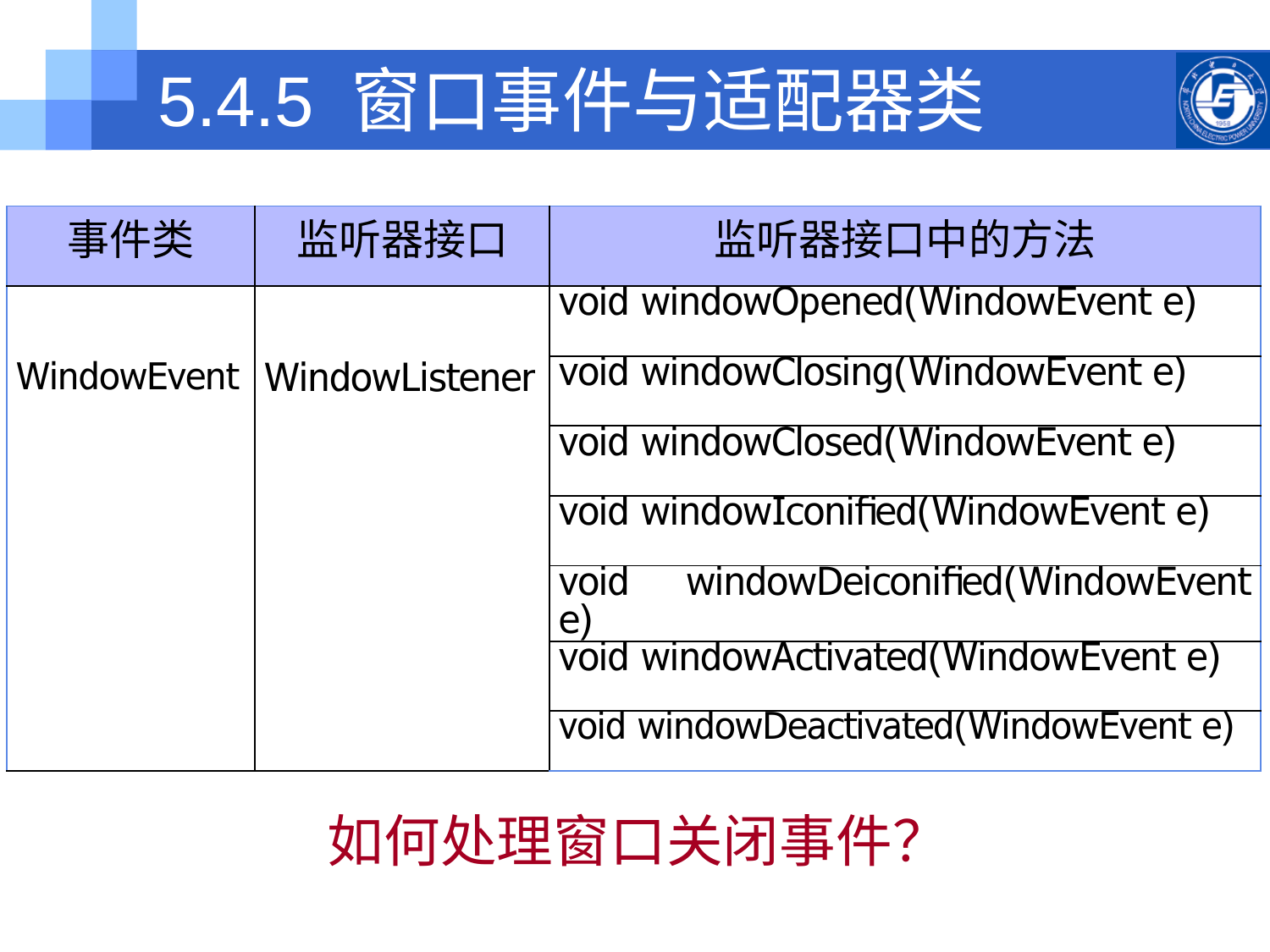

# 5.4.5 窗口事件与适配器类
| 事件类 | 监听器接口 | 监听器接口中的方法 |
| --- | --- | --- |
| WindowEvent | WindowListener | void windowOpened(WindowEvent e) |
|  |  | void windowClosing(WindowEvent e) |
|  |  | void windowClosed(WindowEvent e) |
|  |  | void windowIconified(WindowEvent e) |
|  |  | void windowDeiconified(WindowEvent e) |
|  |  | void windowActivated(WindowEvent e) |
|  |  | void windowDeactivated(WindowEvent e) |
如何处理窗口关闭事件？